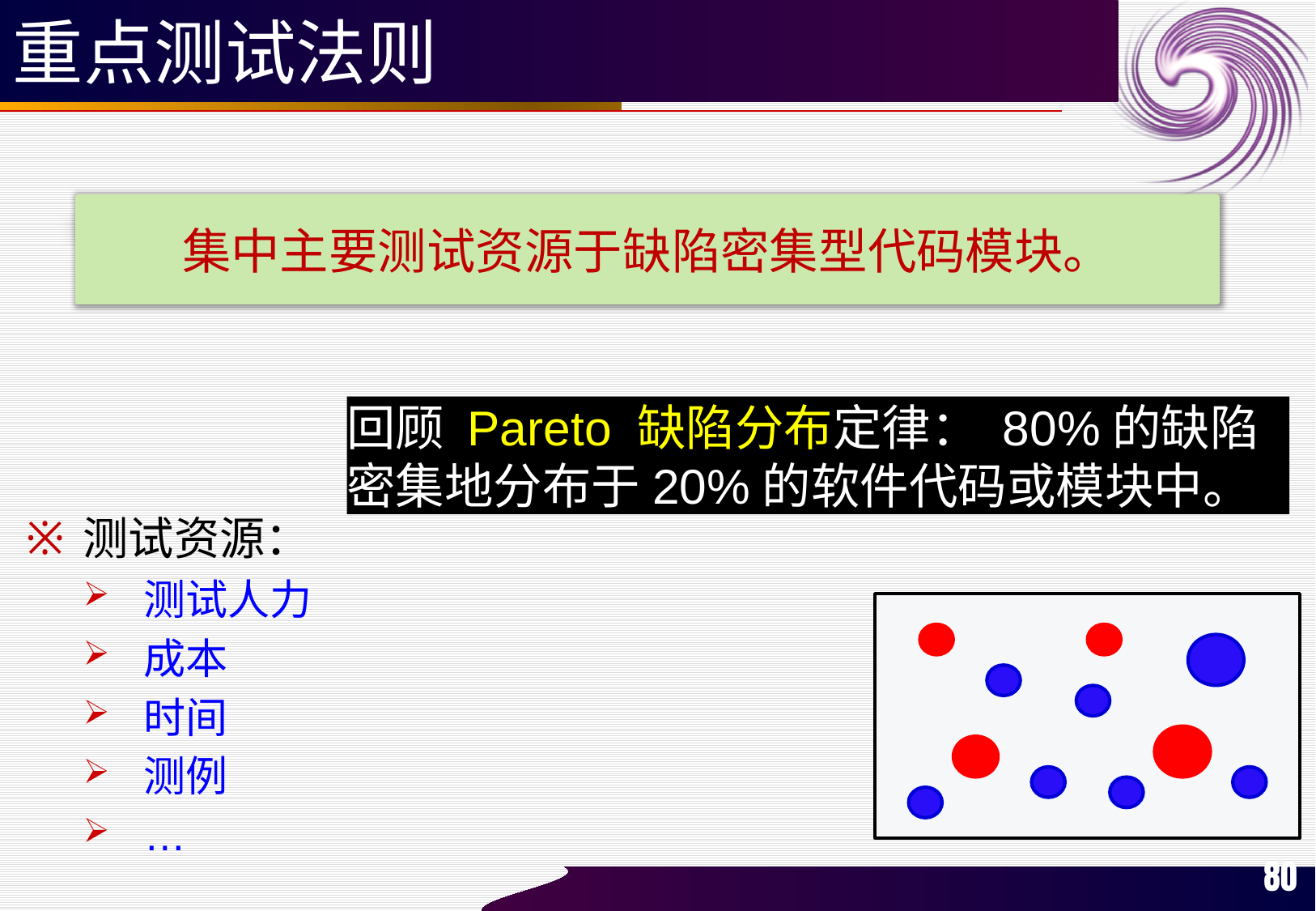

# 重点测试法则
集中主要测试资源于缺陷密集型代码模块。
回顾 Pareto 缺陷分布定律： 80%的缺陷密集地分布于20%的软件代码或模块中。
测试资源：
测试人力
成本
时间
测例
…

80